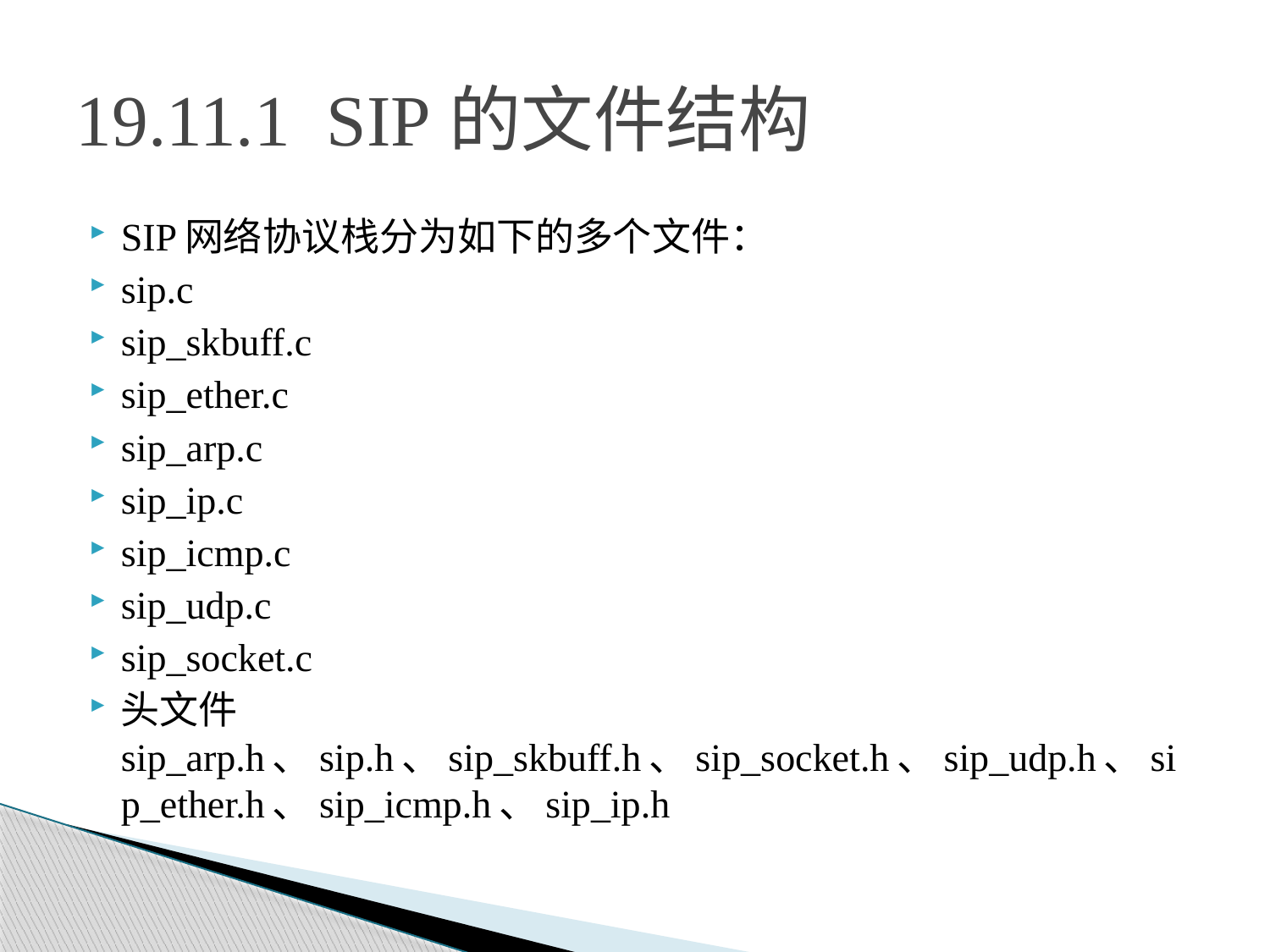

# 19.11.1  SIP的文件结构
SIP网络协议栈分为如下的多个文件：
sip.c
sip_skbuff.c
sip_ether.c
sip_arp.c
sip_ip.c
sip_icmp.c
sip_udp.c
sip_socket.c
头文件sip_arp.h、sip.h、sip_skbuff.h、sip_socket.h、sip_udp.h、sip_ether.h、sip_icmp.h、sip_ip.h